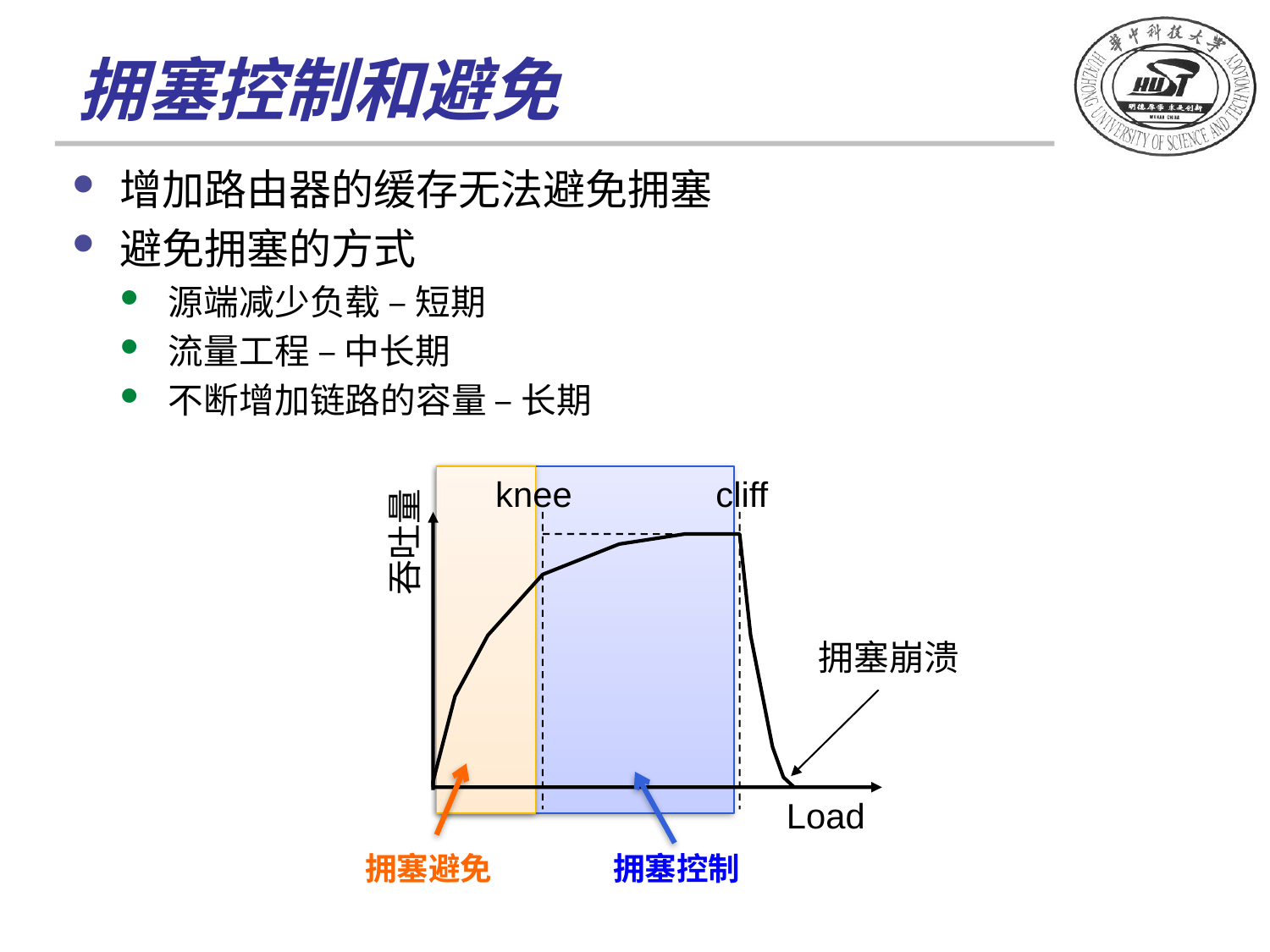

# 拥塞控制和避免
增加路由器的缓存无法避免拥塞
避免拥塞的方式
源端减少负载 – 短期
流量工程 – 中长期
不断增加链路的容量 – 长期
knee
cliff

吞吐量

拥塞崩溃

Load

拥塞避免
拥塞控制